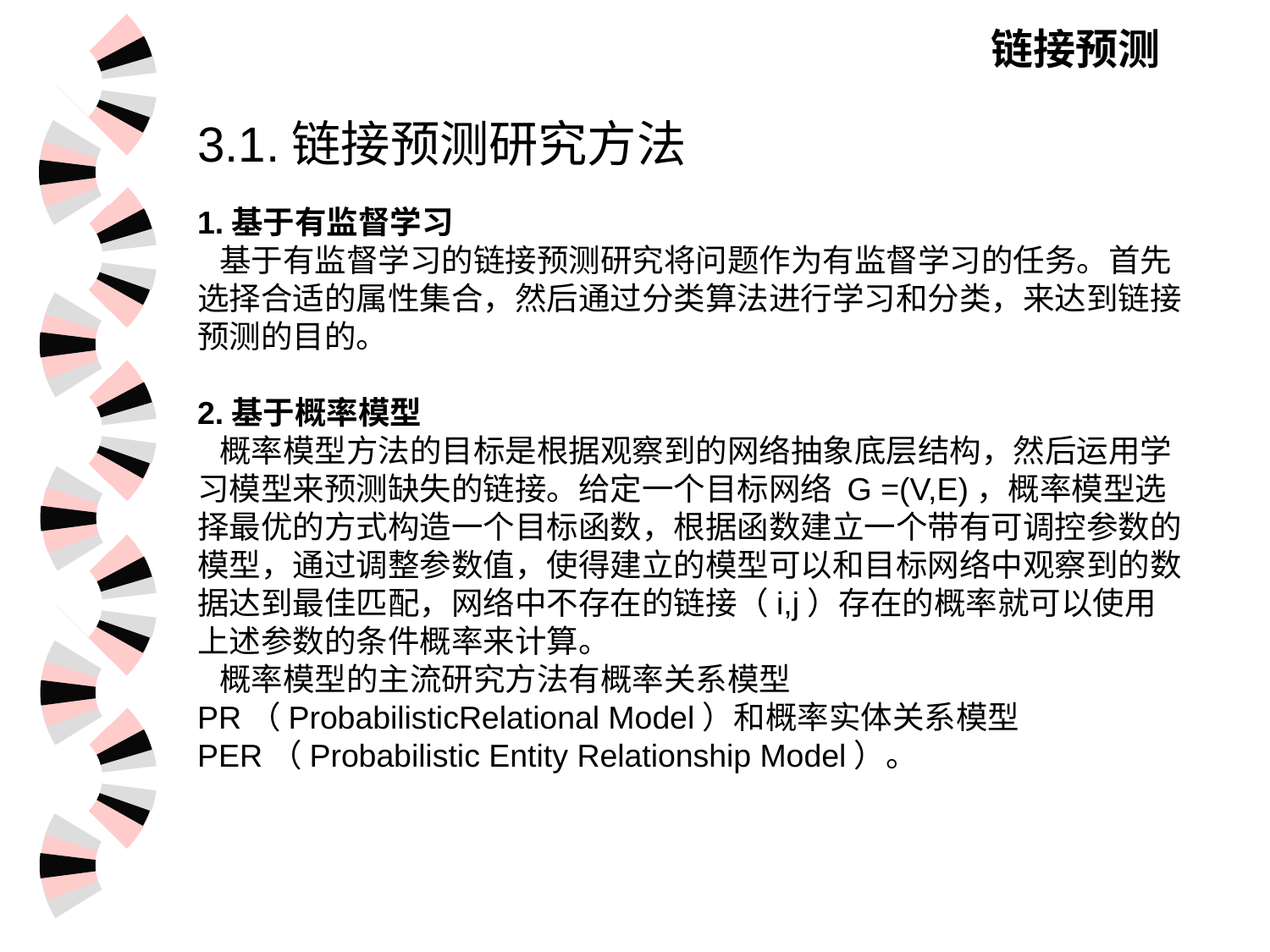

链接预测
3.1.链接预测研究方法
1.基于有监督学习
  基于有监督学习的链接预测研究将问题作为有监督学习的任务。首先选择合适的属性集合，然后通过分类算法进行学习和分类，来达到链接预测的目的。

2.基于概率模型
  概率模型方法的目标是根据观察到的网络抽象底层结构，然后运用学习模型来预测缺失的链接。给定一个目标网络 G =(V,E)，概率模型选择最优的方式构造一个目标函数，根据函数建立一个带有可调控参数的模型，通过调整参数值，使得建立的模型可以和目标网络中观察到的数据达到最佳匹配，网络中不存在的链接（i,j）存在的概率就可以使用上述参数的条件概率来计算。
  概率模型的主流研究方法有概率关系模型 PR（ProbabilisticRelational Model）和概率实体关系模型 PER（Probabilistic Entity Relationship Model）。